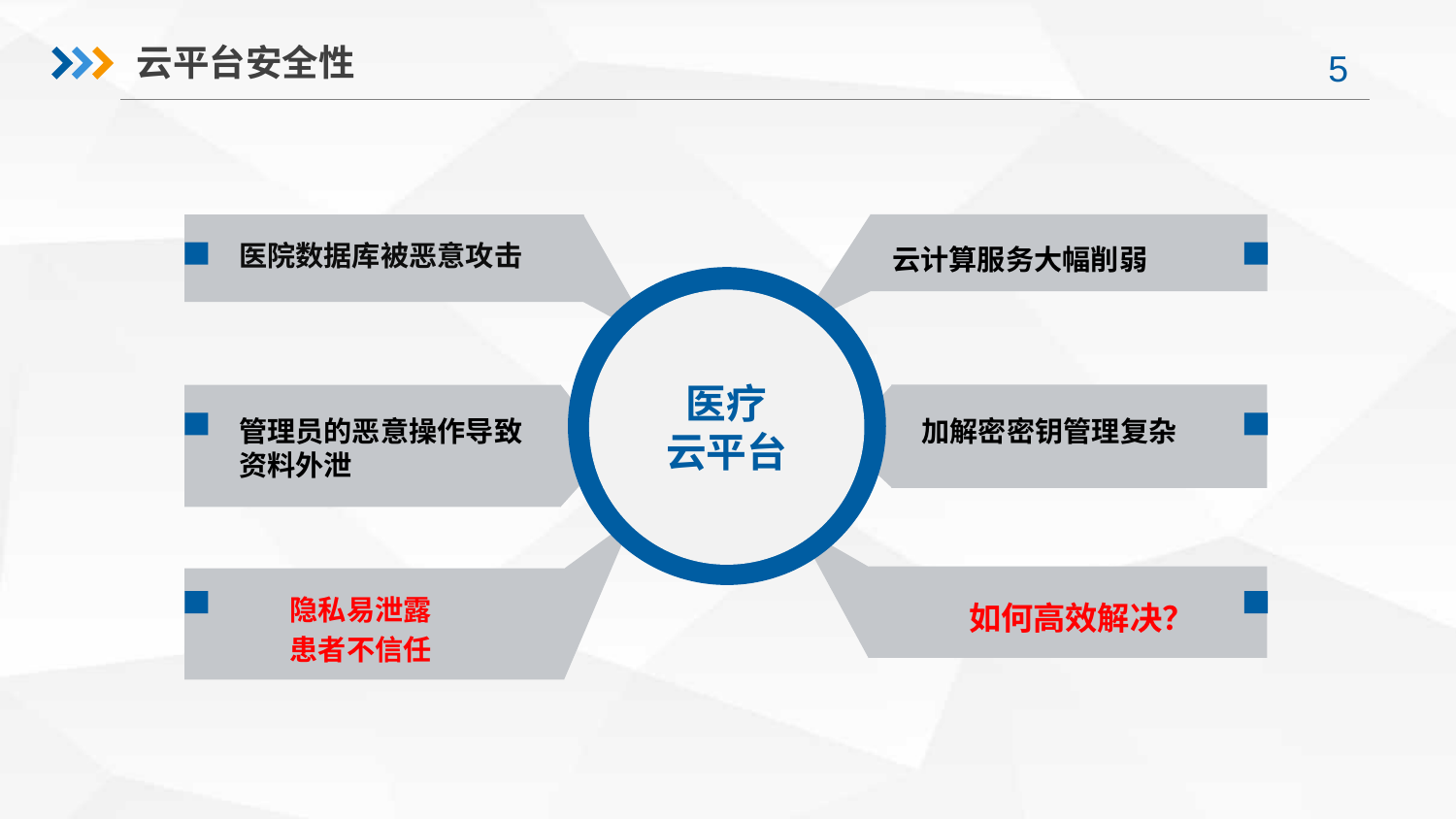

云平台安全性

医院数据库被恶意攻击
云计算服务大幅削弱

医疗
云平台

管理员的恶意操作导致资料外泄
加解密密钥管理复杂

隐私易泄露
患者不信任
如何高效解决？